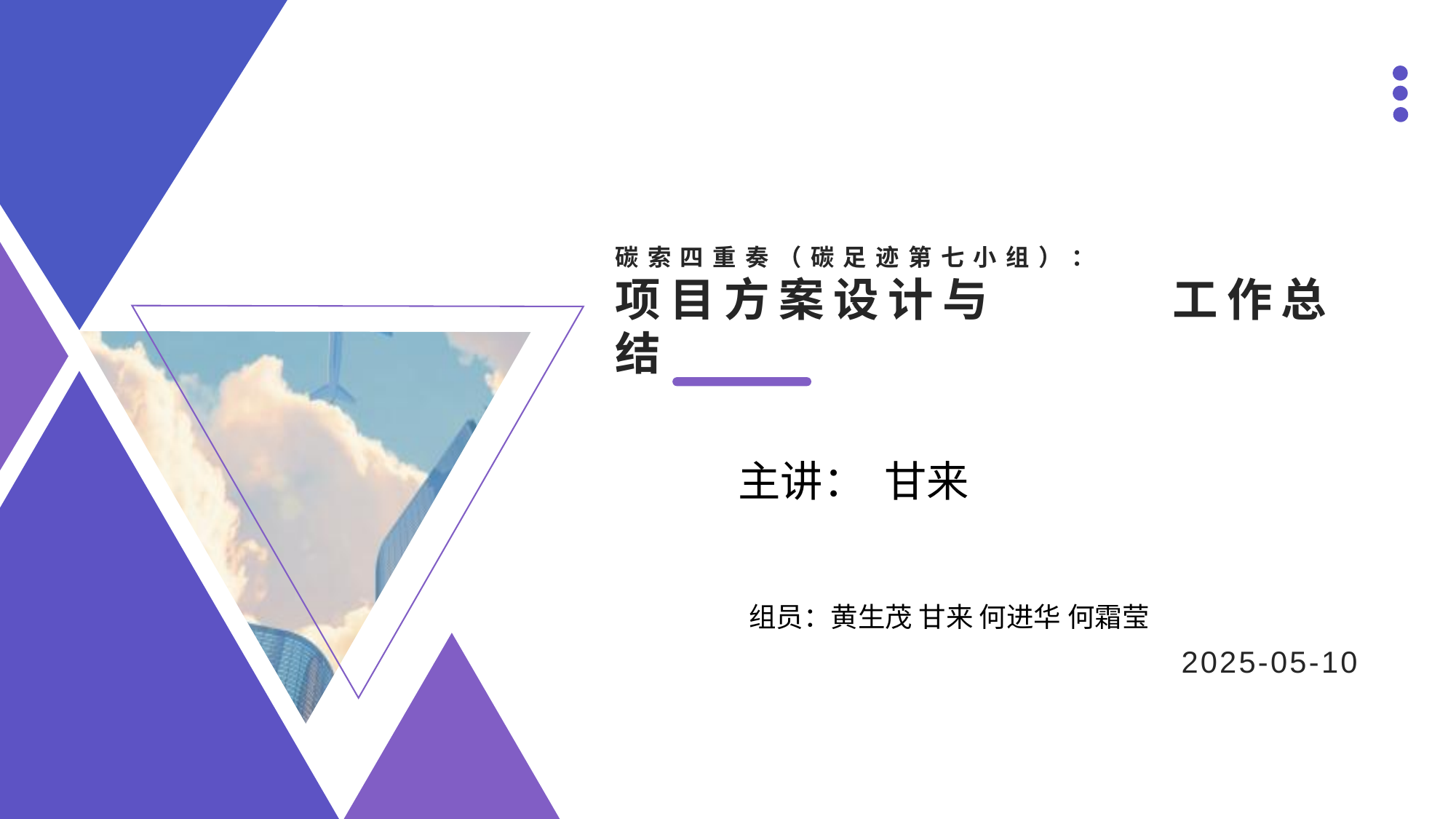

# 碳索四重奏（碳足迹第七小组）： 项目方案设计与         工作总结
主讲：  甘来
组员：黄生茂 甘来 何进华 何霜莹
2025-05-10